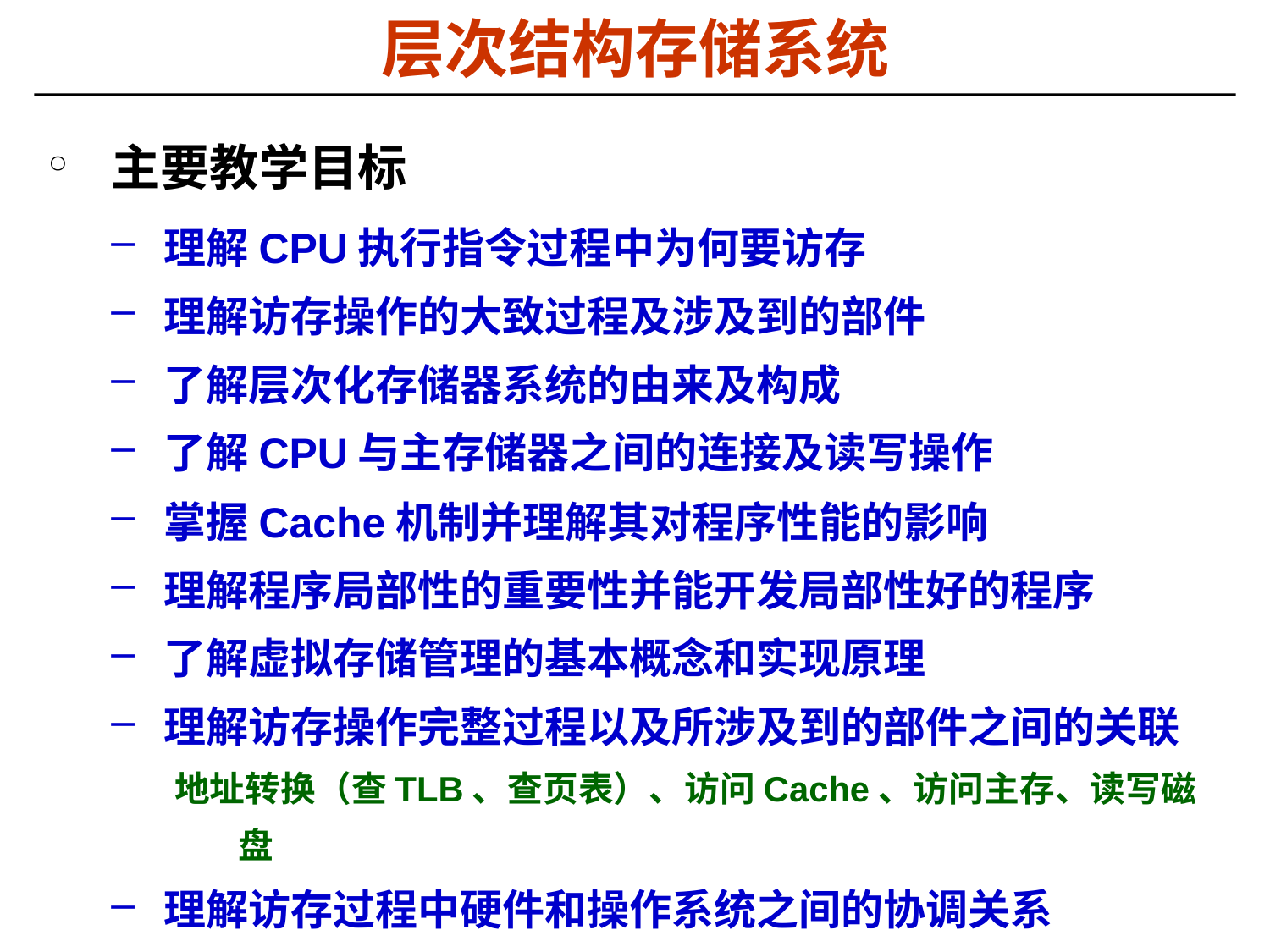

层次结构存储系统
主要教学目标
理解CPU执行指令过程中为何要访存
理解访存操作的大致过程及涉及到的部件
了解层次化存储器系统的由来及构成
了解CPU与主存储器之间的连接及读写操作
掌握Cache机制并理解其对程序性能的影响
理解程序局部性的重要性并能开发局部性好的程序
了解虚拟存储管理的基本概念和实现原理
理解访存操作完整过程以及所涉及到的部件之间的关联
地址转换（查TLB、查页表）、访问Cache、访问主存、读写磁盘
理解访存过程中硬件和操作系统之间的协调关系